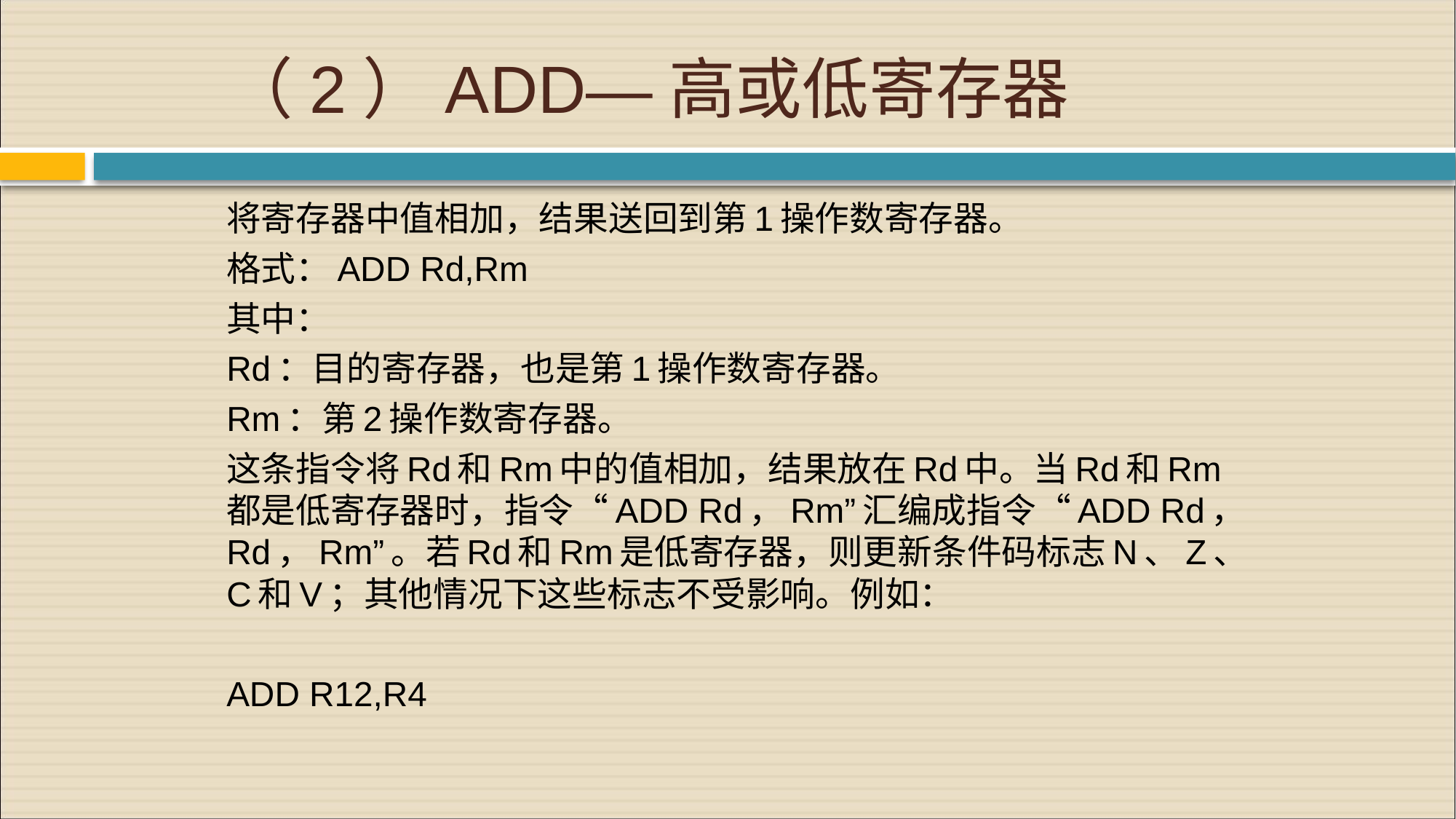

# （2）ADD—高或低寄存器
将寄存器中值相加，结果送回到第1操作数寄存器。
格式：ADD Rd,Rm
其中：
Rd：目的寄存器，也是第1操作数寄存器。
Rm：第2操作数寄存器。
这条指令将Rd和Rm中的值相加，结果放在Rd中。当Rd和Rm都是低寄存器时，指令“ADD Rd，Rm”汇编成指令“ADD Rd，Rd，Rm”。若Rd和Rm是低寄存器，则更新条件码标志N、Z、C和V；其他情况下这些标志不受影响。例如：

ADD R12,R4